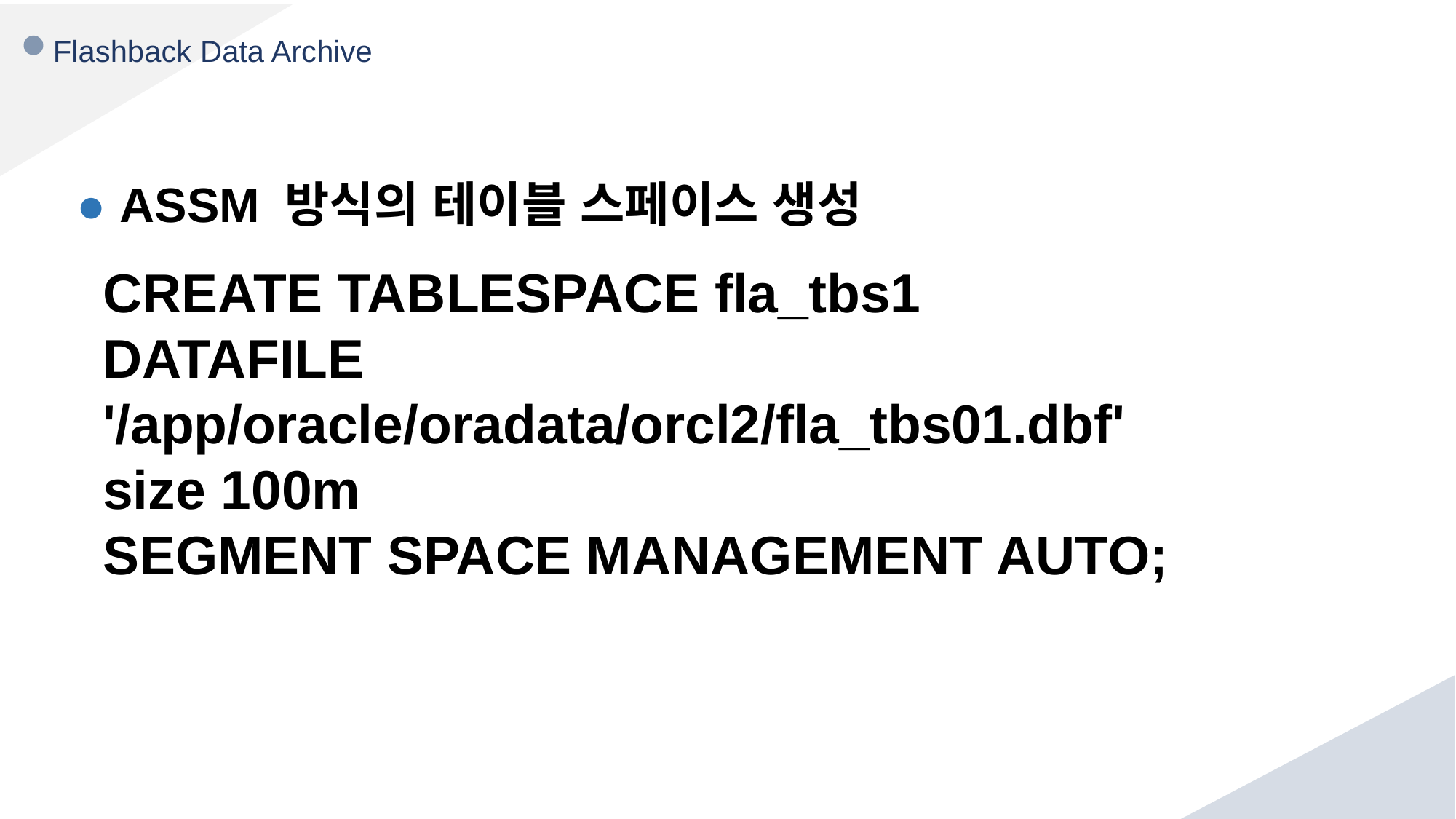

Flashback Data Archive

● ASSM 방식의 테이블 스페이스 생성
CREATE TABLESPACE fla_tbs1
DATAFILE
'/app/oracle/oradata/orcl2/fla_tbs01.dbf'
size 100m
SEGMENT SPACE MANAGEMENT AUTO;